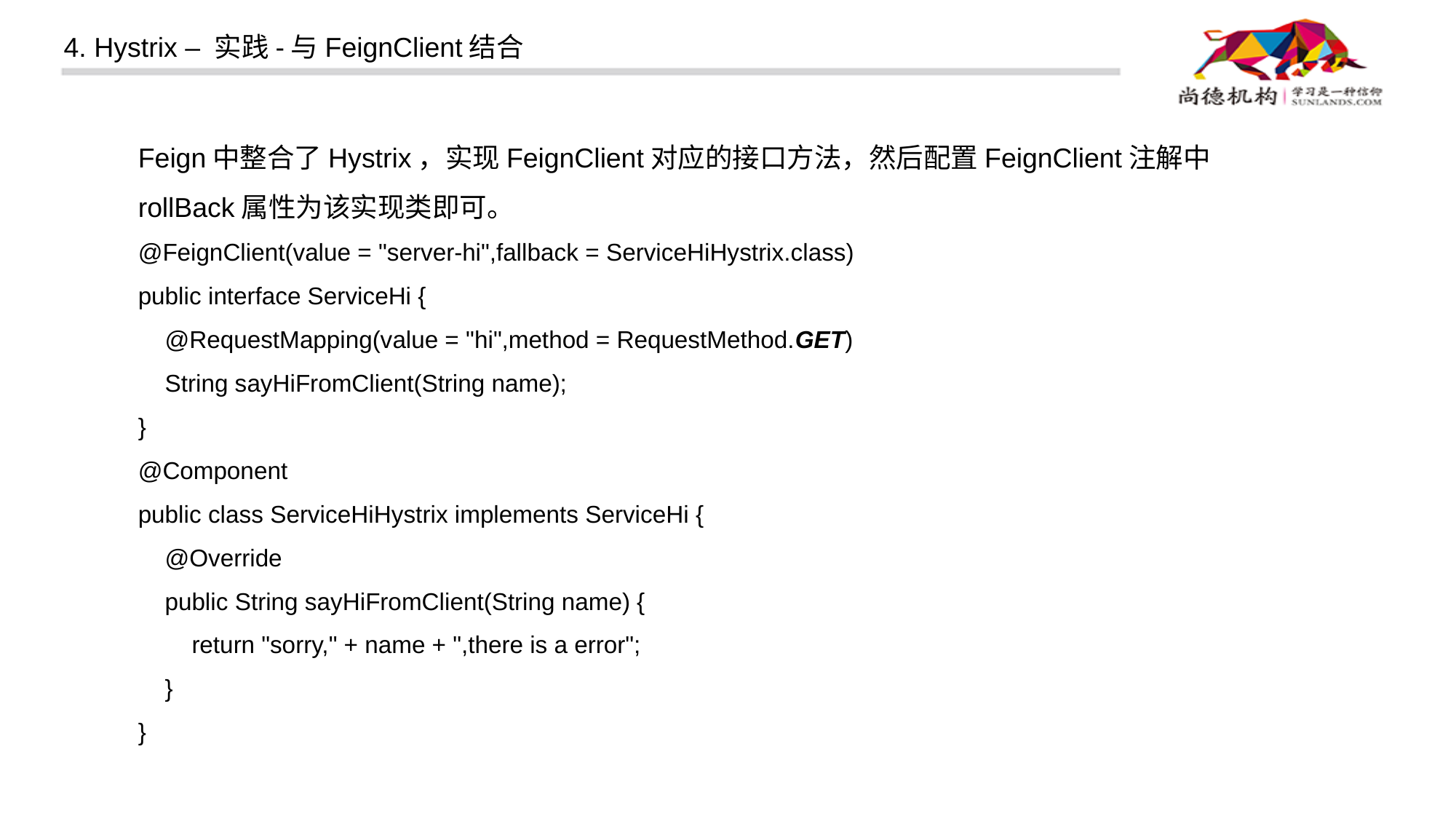

4. Hystrix – 实践-与FeignClient结合
Feign中整合了Hystrix，实现FeignClient对应的接口方法，然后配置FeignClient注解中rollBack属性为该实现类即可。
@FeignClient(value = "server-hi",fallback = ServiceHiHystrix.class)
public interface ServiceHi {
    @RequestMapping(value = "hi",method = RequestMethod.GET)
    String sayHiFromClient(String name);
}
@Component
public class ServiceHiHystrix implements ServiceHi {
    @Override
    public String sayHiFromClient(String name) {
        return "sorry," + name + ",there is a error";
    }
}